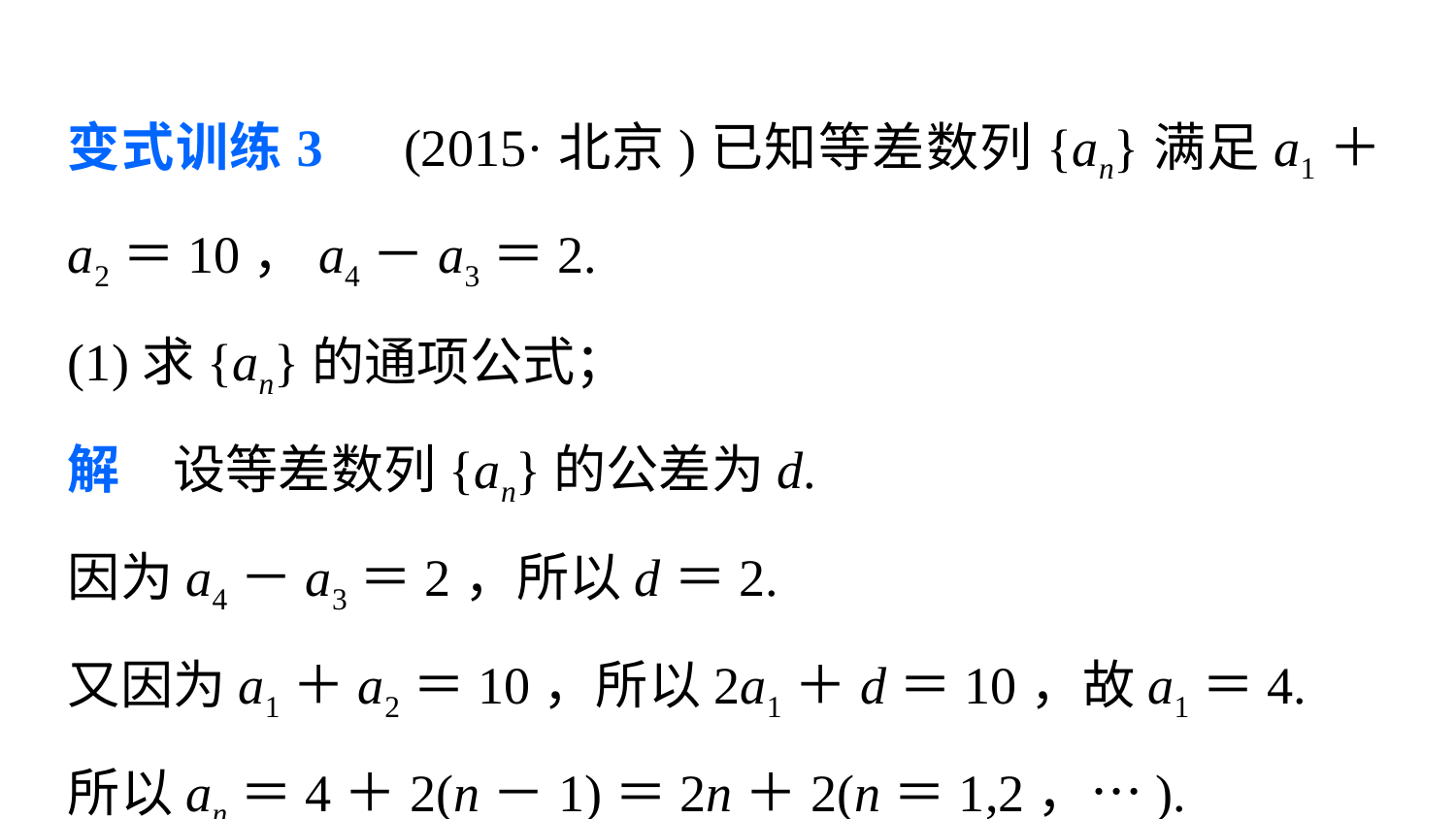

变式训练3　(2015·北京)已知等差数列{an}满足a1＋a2＝10，a4－a3＝2.
(1)求{an}的通项公式；
解　设等差数列{an}的公差为d.
因为a4－a3＝2，所以d＝2.
又因为a1＋a2＝10，所以2a1＋d＝10，故a1＝4.
所以an＝4＋2(n－1)＝2n＋2(n＝1,2，…).